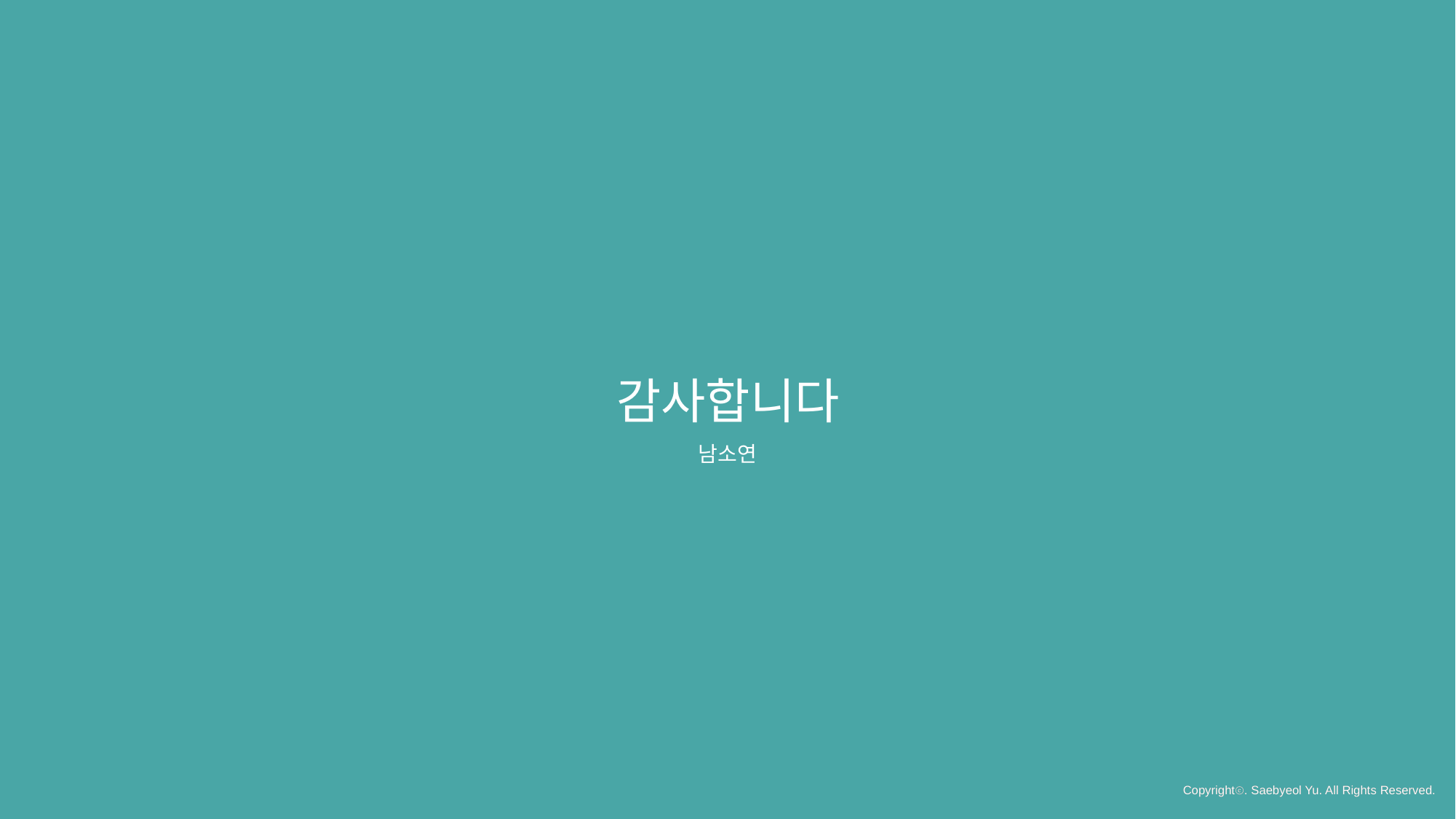

감사합니다
남소연
Copyrightⓒ. Saebyeol Yu. All Rights Reserved.